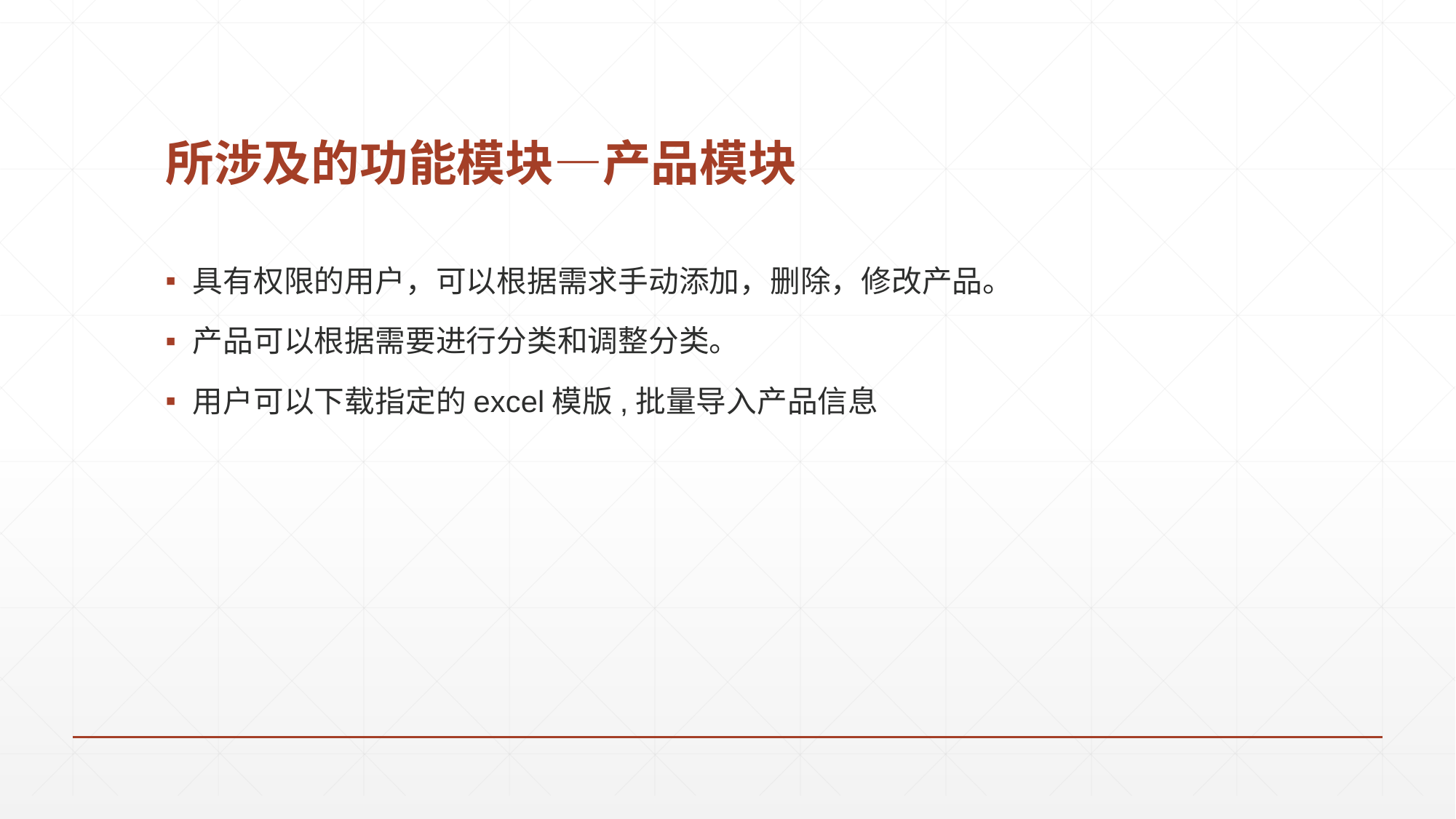

# 所涉及的功能模块—产品模块

具有权限的用户，可以根据需求手动添加，删除，修改产品。
产品可以根据需要进行分类和调整分类。
用户可以下载指定的excel模版,批量导入产品信息